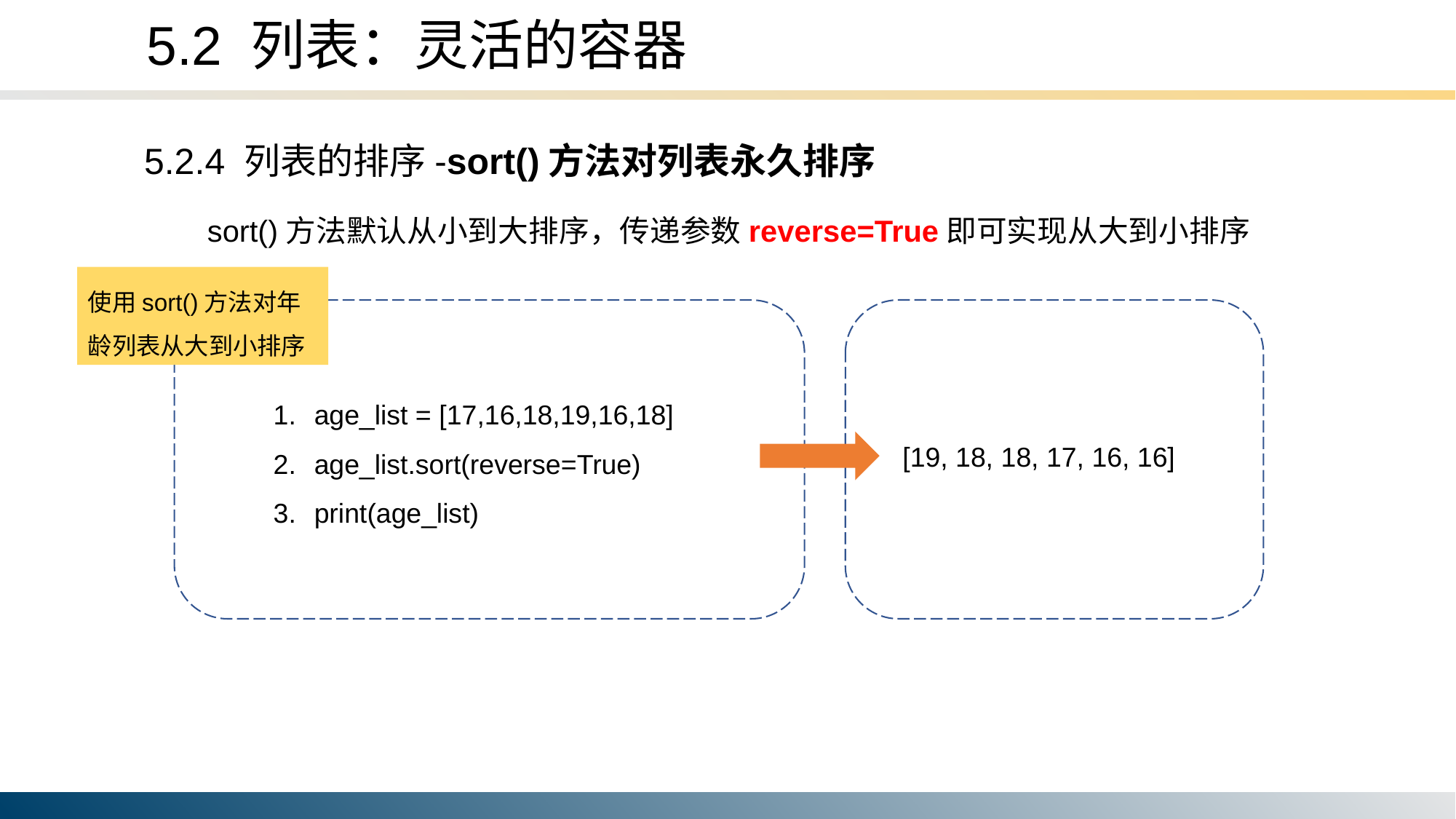

5.2 列表：灵活的容器
5.2.4 列表的排序-sort()方法对列表永久排序
sort()方法默认从小到大排序，传递参数reverse=True即可实现从大到小排序
使用sort()方法对年龄列表从大到小排序

age_list = [17,16,18,19,16,18]
age_list.sort(reverse=True)
print(age_list)
[19, 18, 18, 17, 16, 16]